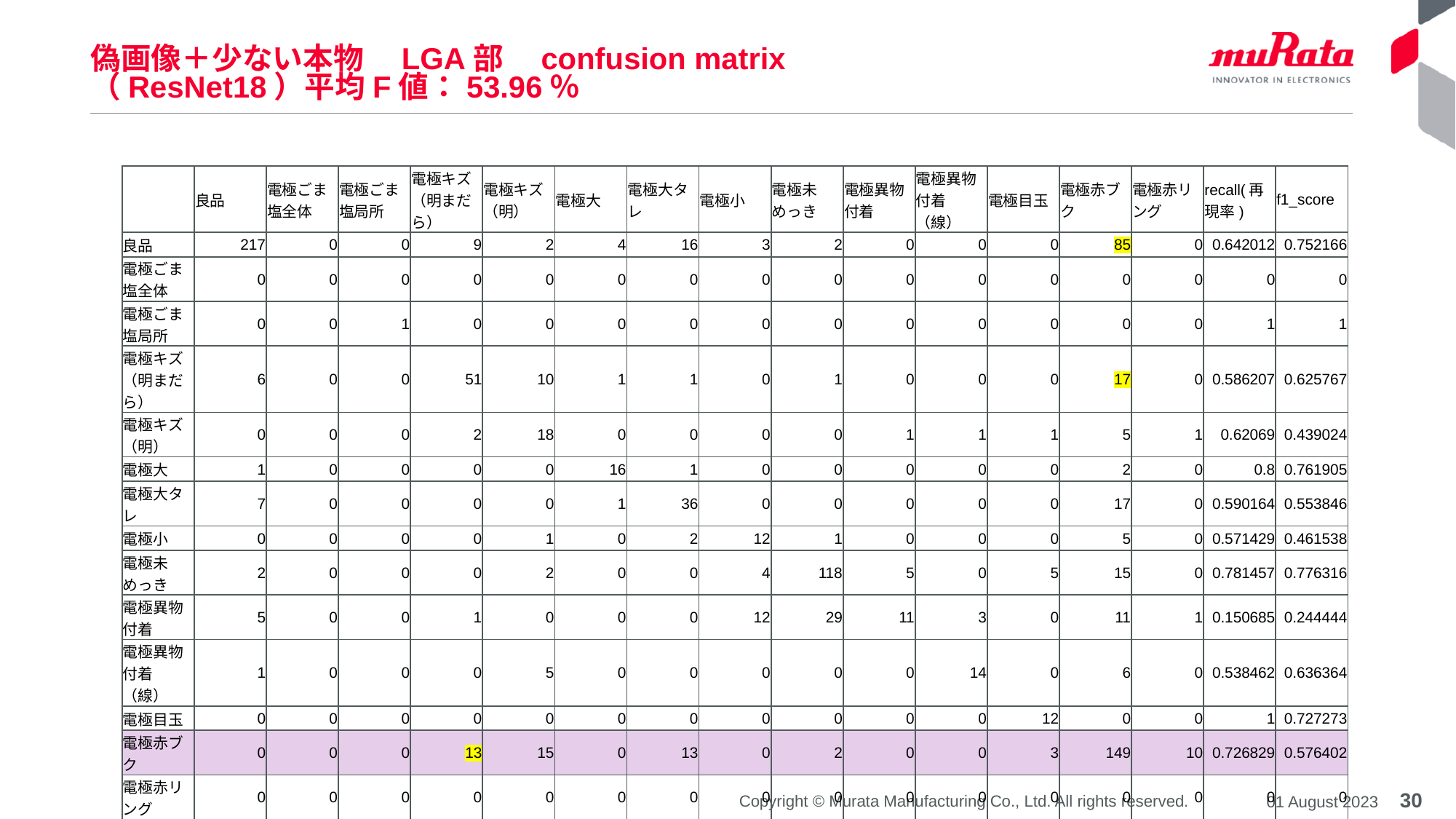

# 偽画像＋少ない本物　LGA部　confusion matrix　 （ResNet18）平均F値：53.96％
|  | 良品 | 電極ごま塩全体 | 電極ごま塩局所 | 電極キズ（明まだら） | 電極キズ（明） | 電極大 | 電極大タレ | 電極小 | 電極未めっき | 電極異物付着 | 電極異物付着（線） | 電極目玉 | 電極赤ブク | 電極赤リング | recall(再現率) | f1\_score |
| --- | --- | --- | --- | --- | --- | --- | --- | --- | --- | --- | --- | --- | --- | --- | --- | --- |
| 良品 | 217 | 0 | 0 | 9 | 2 | 4 | 16 | 3 | 2 | 0 | 0 | 0 | 85 | 0 | 0.642012 | 0.752166 |
| 電極ごま塩全体 | 0 | 0 | 0 | 0 | 0 | 0 | 0 | 0 | 0 | 0 | 0 | 0 | 0 | 0 | 0 | 0 |
| 電極ごま塩局所 | 0 | 0 | 1 | 0 | 0 | 0 | 0 | 0 | 0 | 0 | 0 | 0 | 0 | 0 | 1 | 1 |
| 電極キズ（明まだら） | 6 | 0 | 0 | 51 | 10 | 1 | 1 | 0 | 1 | 0 | 0 | 0 | 17 | 0 | 0.586207 | 0.625767 |
| 電極キズ（明） | 0 | 0 | 0 | 2 | 18 | 0 | 0 | 0 | 0 | 1 | 1 | 1 | 5 | 1 | 0.62069 | 0.439024 |
| 電極大 | 1 | 0 | 0 | 0 | 0 | 16 | 1 | 0 | 0 | 0 | 0 | 0 | 2 | 0 | 0.8 | 0.761905 |
| 電極大タレ | 7 | 0 | 0 | 0 | 0 | 1 | 36 | 0 | 0 | 0 | 0 | 0 | 17 | 0 | 0.590164 | 0.553846 |
| 電極小 | 0 | 0 | 0 | 0 | 1 | 0 | 2 | 12 | 1 | 0 | 0 | 0 | 5 | 0 | 0.571429 | 0.461538 |
| 電極未めっき | 2 | 0 | 0 | 0 | 2 | 0 | 0 | 4 | 118 | 5 | 0 | 5 | 15 | 0 | 0.781457 | 0.776316 |
| 電極異物付着 | 5 | 0 | 0 | 1 | 0 | 0 | 0 | 12 | 29 | 11 | 3 | 0 | 11 | 1 | 0.150685 | 0.244444 |
| 電極異物付着（線） | 1 | 0 | 0 | 0 | 5 | 0 | 0 | 0 | 0 | 0 | 14 | 0 | 6 | 0 | 0.538462 | 0.636364 |
| 電極目玉 | 0 | 0 | 0 | 0 | 0 | 0 | 0 | 0 | 0 | 0 | 0 | 12 | 0 | 0 | 1 | 0.727273 |
| 電極赤ブク | 0 | 0 | 0 | 13 | 15 | 0 | 13 | 0 | 2 | 0 | 0 | 3 | 149 | 10 | 0.726829 | 0.576402 |
| 電極赤リング | 0 | 0 | 0 | 0 | 0 | 0 | 0 | 0 | 0 | 0 | 0 | 0 | 0 | 0 | 0 | 0 |
| precision | 0.90795 | 0 | 1 | 0.671053 | 0.339623 | 0.727273 | 0.521739 | 0.387097 | 0.771242 | 0.647059 | 0.777778 | 0.571429 | 0.477564 | 0 | 0.639648 |  |